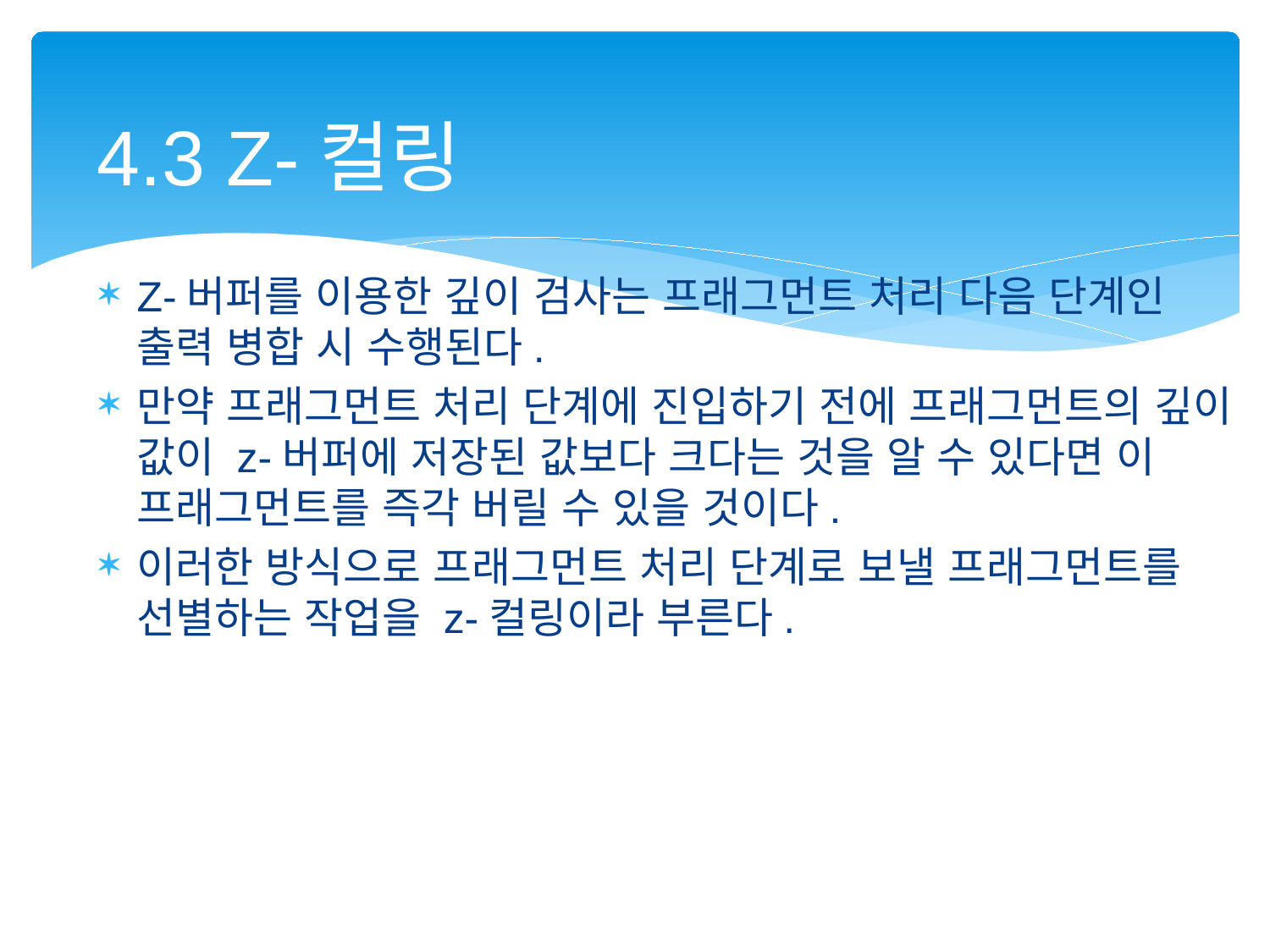

4.3 Z-컬링

Z-버퍼를 이용한 깊이 검사는 프래그먼트 처리 다음 단계인 출력 병합 시 수행된다.
만약 프래그먼트 처리 단계에 진입하기 전에 프래그먼트의 깊이 값이 z-버퍼에 저장된 값보다 크다는 것을 알 수 있다면 이 프래그먼트를 즉각 버릴 수 있을 것이다.
이러한 방식으로 프래그먼트 처리 단계로 보낼 프래그먼트를 선별하는 작업을 z-컬링이라 부른다.